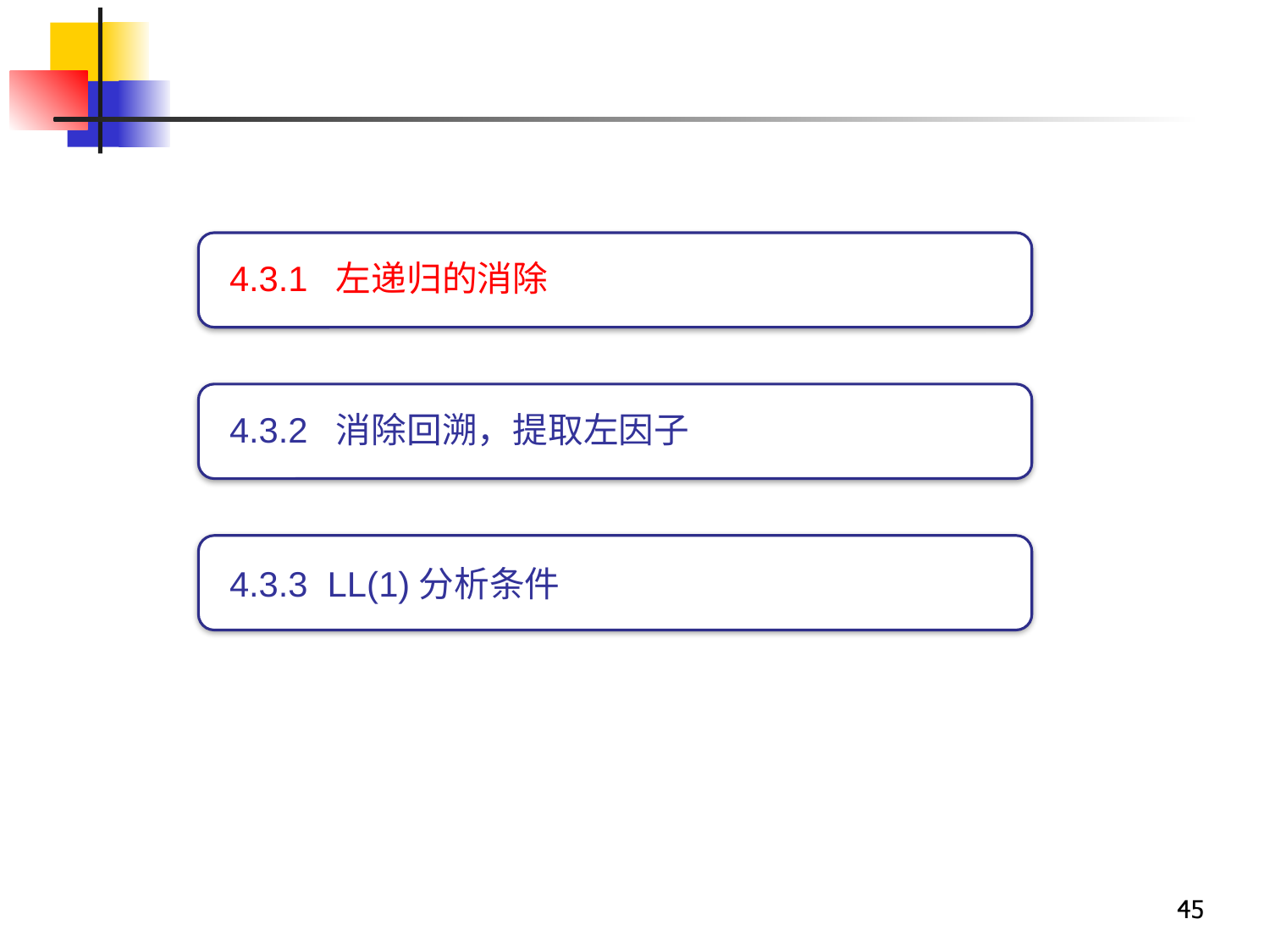

4.3.1  左递归的消除

4.3.2  消除回溯，提取左因子

4.3.3  LL(1)分析条件
45